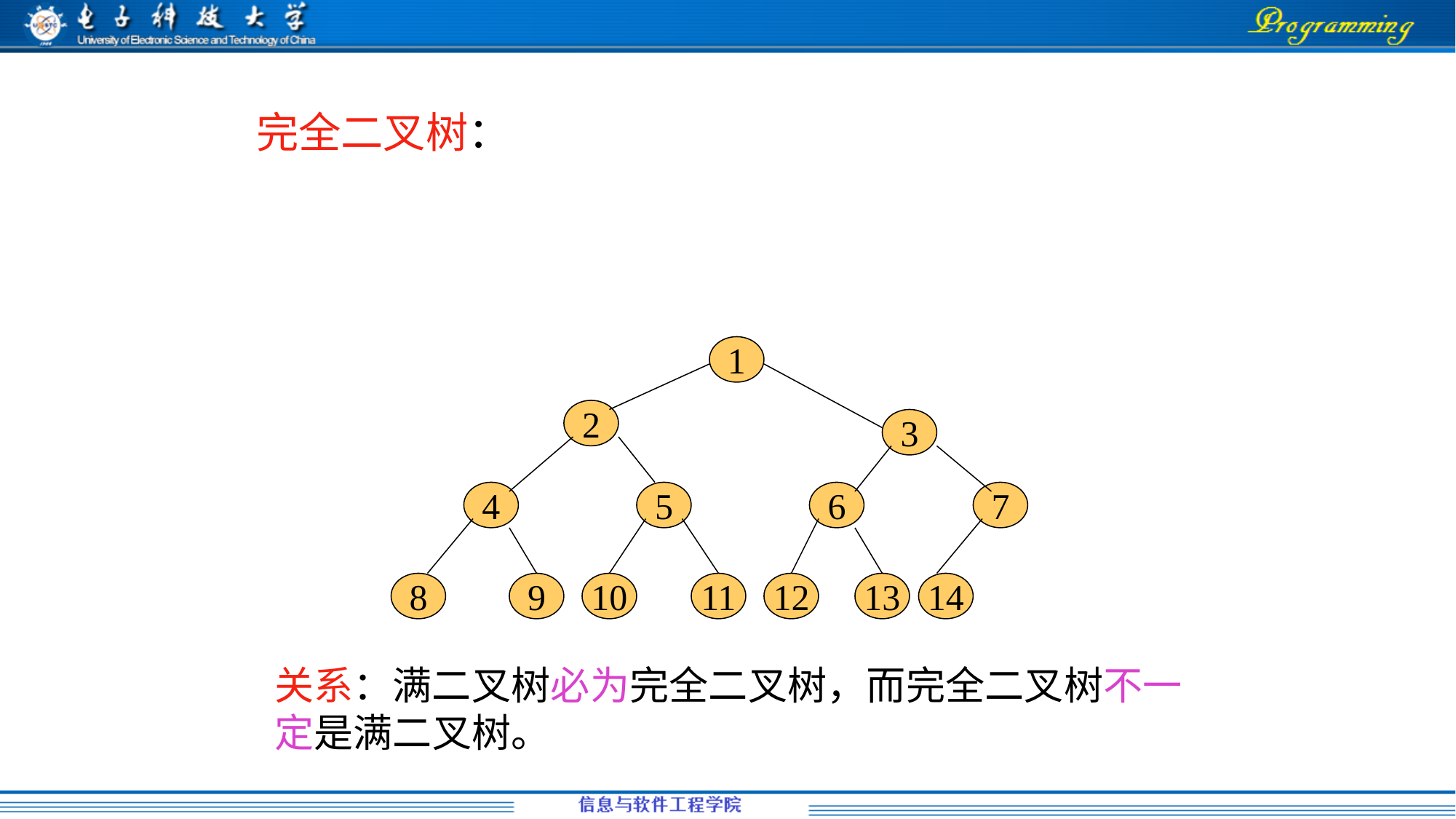

完全二叉树：
1

2
3

4
5
6
7

8
9
10
11
12
13
14
关系：满二叉树必为完全二叉树，而完全二叉树不一定是满二叉树。